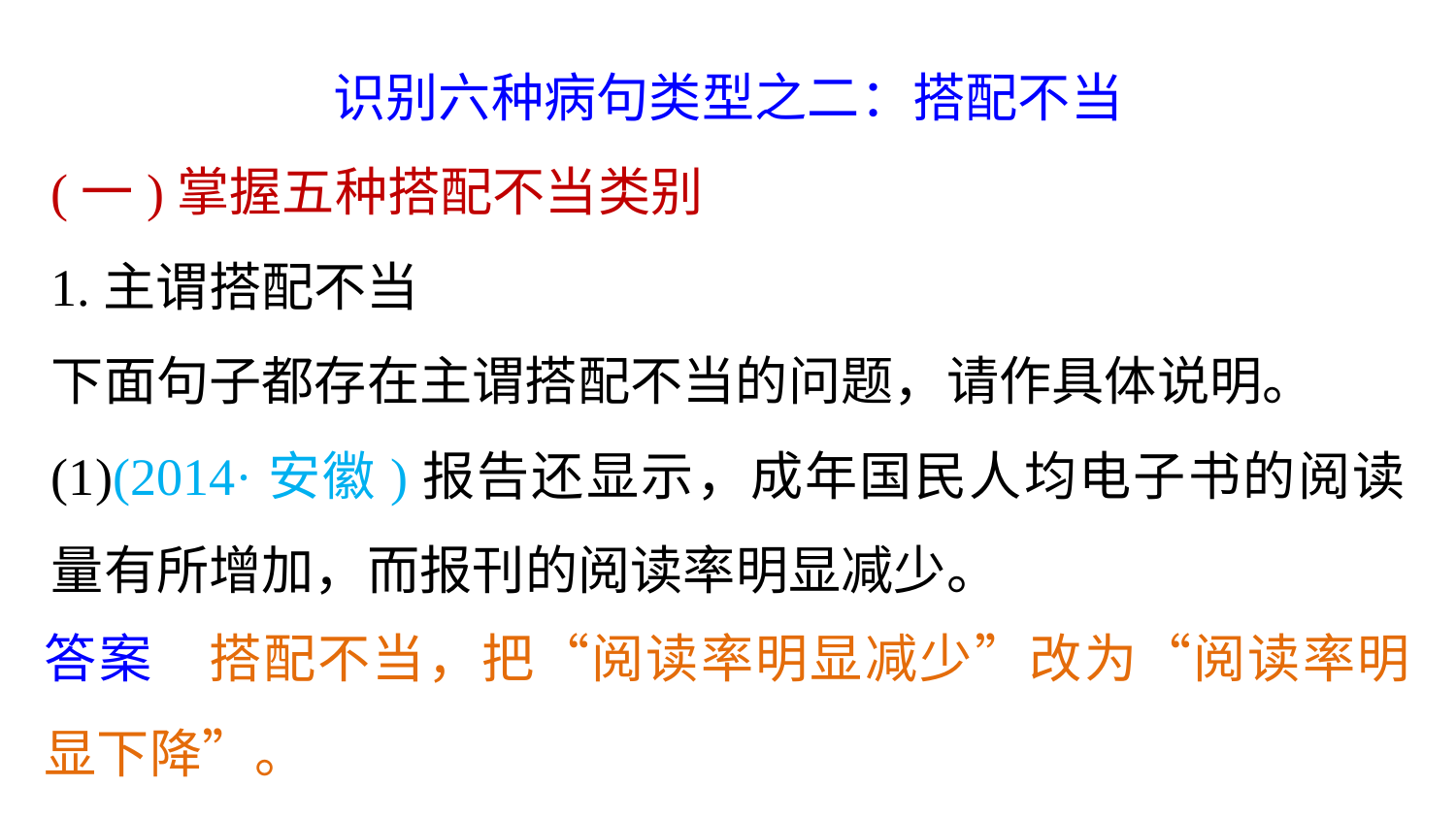

识别六种病句类型之二：搭配不当
(一)掌握五种搭配不当类别
1.主谓搭配不当
下面句子都存在主谓搭配不当的问题，请作具体说明。
(1)(2014·安徽)报告还显示，成年国民人均电子书的阅读量有所增加，而报刊的阅读率明显减少。
答案　搭配不当，把“阅读率明显减少”改为“阅读率明显下降”。